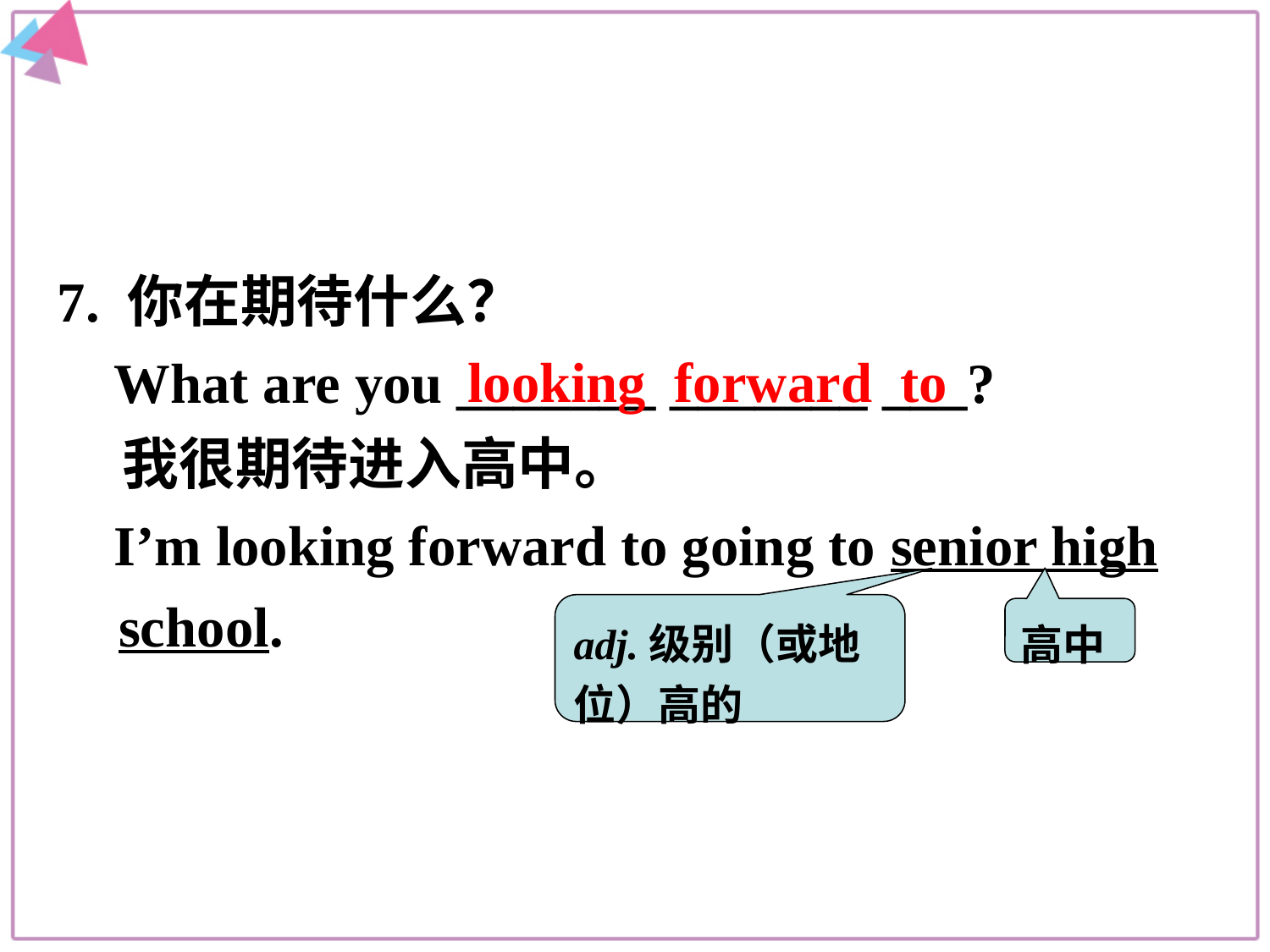

7. 你在期待什么？
    What are you _______ _______ ___?
    我很期待进入高中。
    I’m looking forward to going to senior high school.
looking  forward  to
adj.级别（或地位）高的
高中